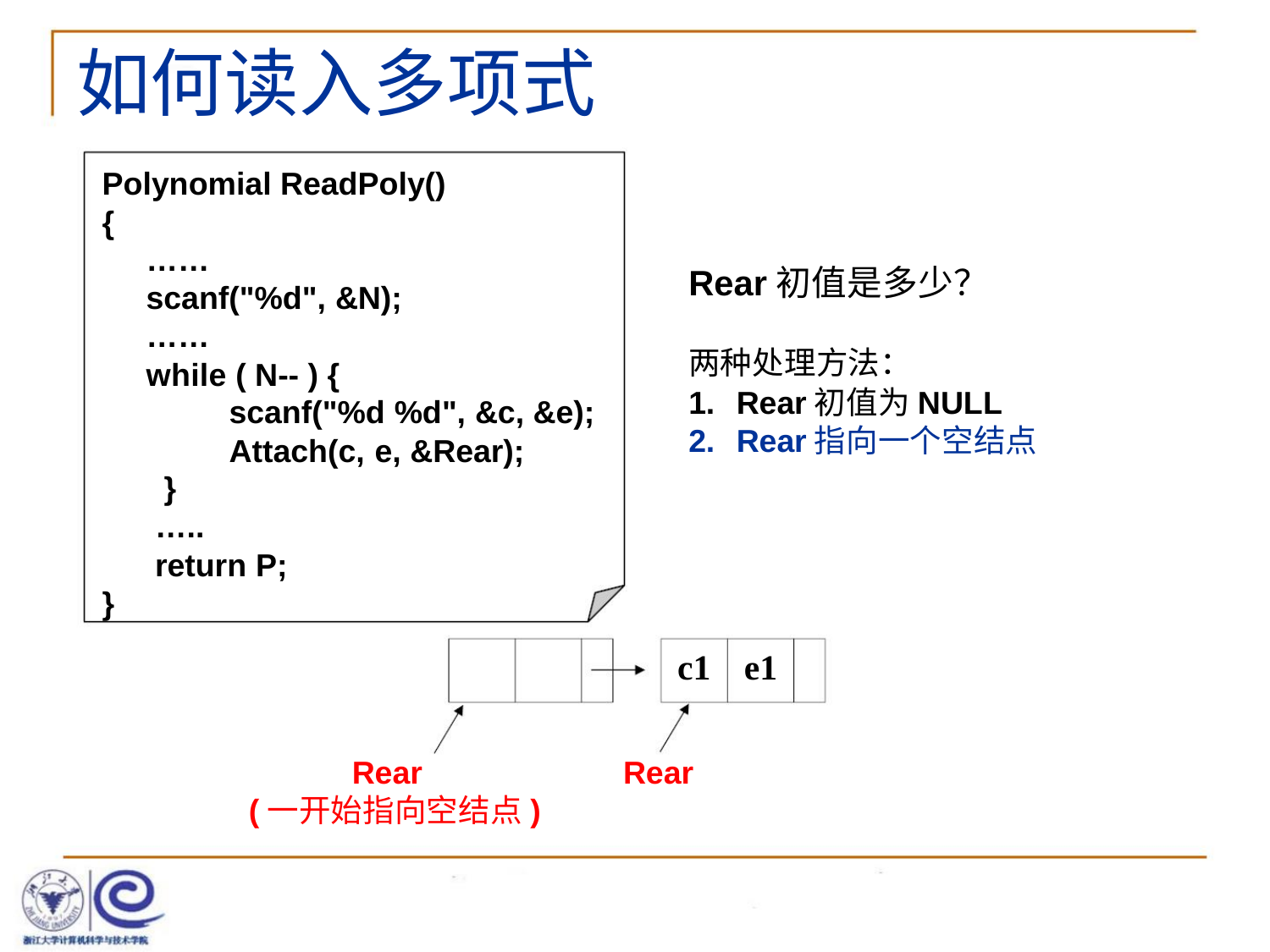

如何读入多项式
Polynomial ReadPoly()
{
……
Rear初值是多少？
scanf("%d", &N);
……
while ( N-- ) {
两种处理方法：
1. Rear初值为NULL
2. Rear指向一个空结点
scanf("%d %d", &c, &e);
Attach(c, e, &Rear);
}
…..
return P;
}
c1 e1
Rear
Rear
(一开始指向空结点)